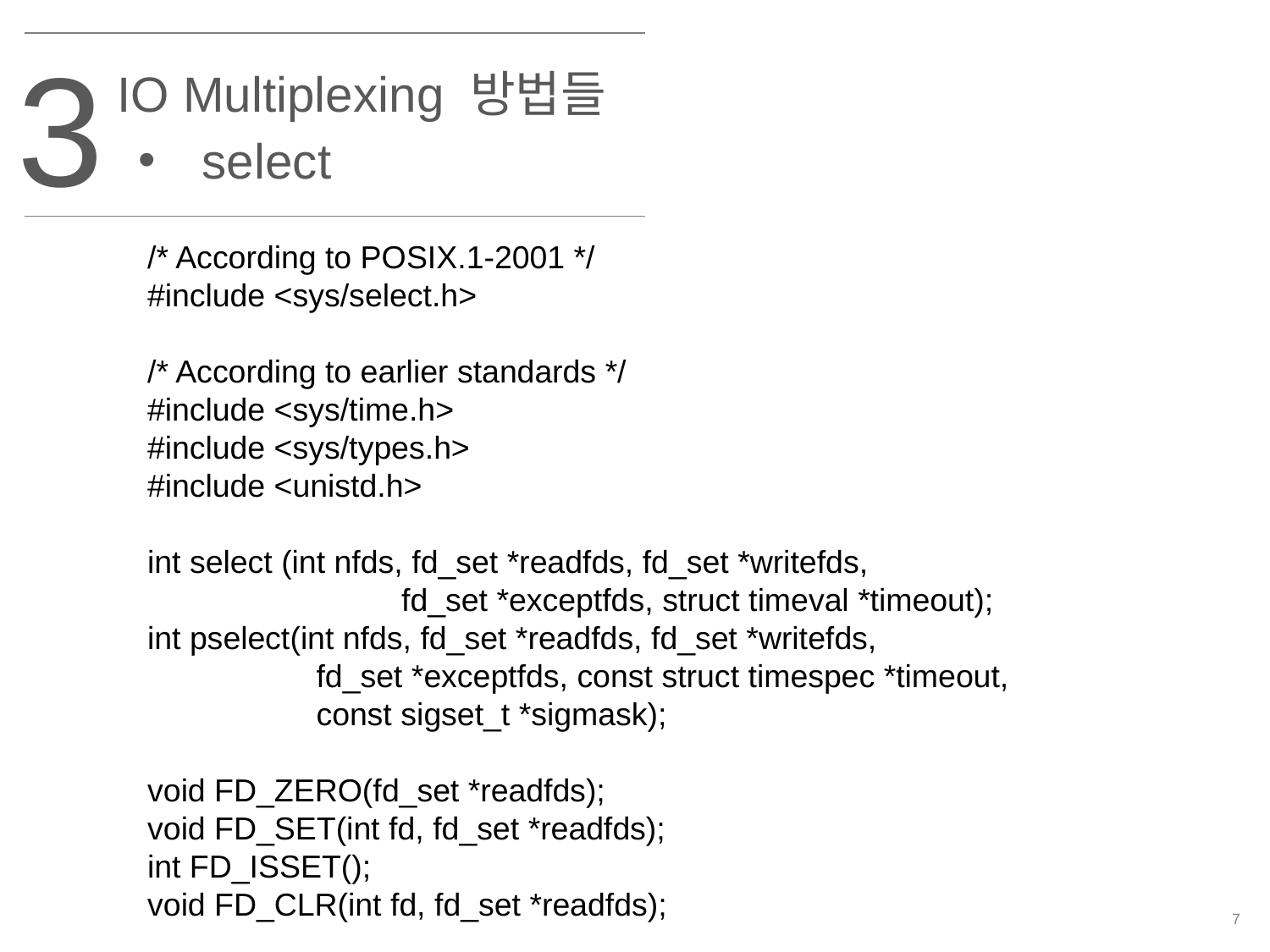

3
IO Multiplexing 방법들
select
/* According to POSIX.1-2001 */
#include <sys/select.h>

/* According to earlier standards */
#include <sys/time.h>
#include <sys/types.h>
#include <unistd.h>

int select (int nfds, fd_set *readfds, fd_set *writefds,
		fd_set *exceptfds, struct timeval *timeout);
int pselect(int nfds, fd_set *readfds, fd_set *writefds,
                   fd_set *exceptfds, const struct timespec *timeout,
                   const sigset_t *sigmask);

void FD_ZERO(fd_set *readfds);
void FD_SET(int fd, fd_set *readfds);
int FD_ISSET();
void FD_CLR(int fd, fd_set *readfds);